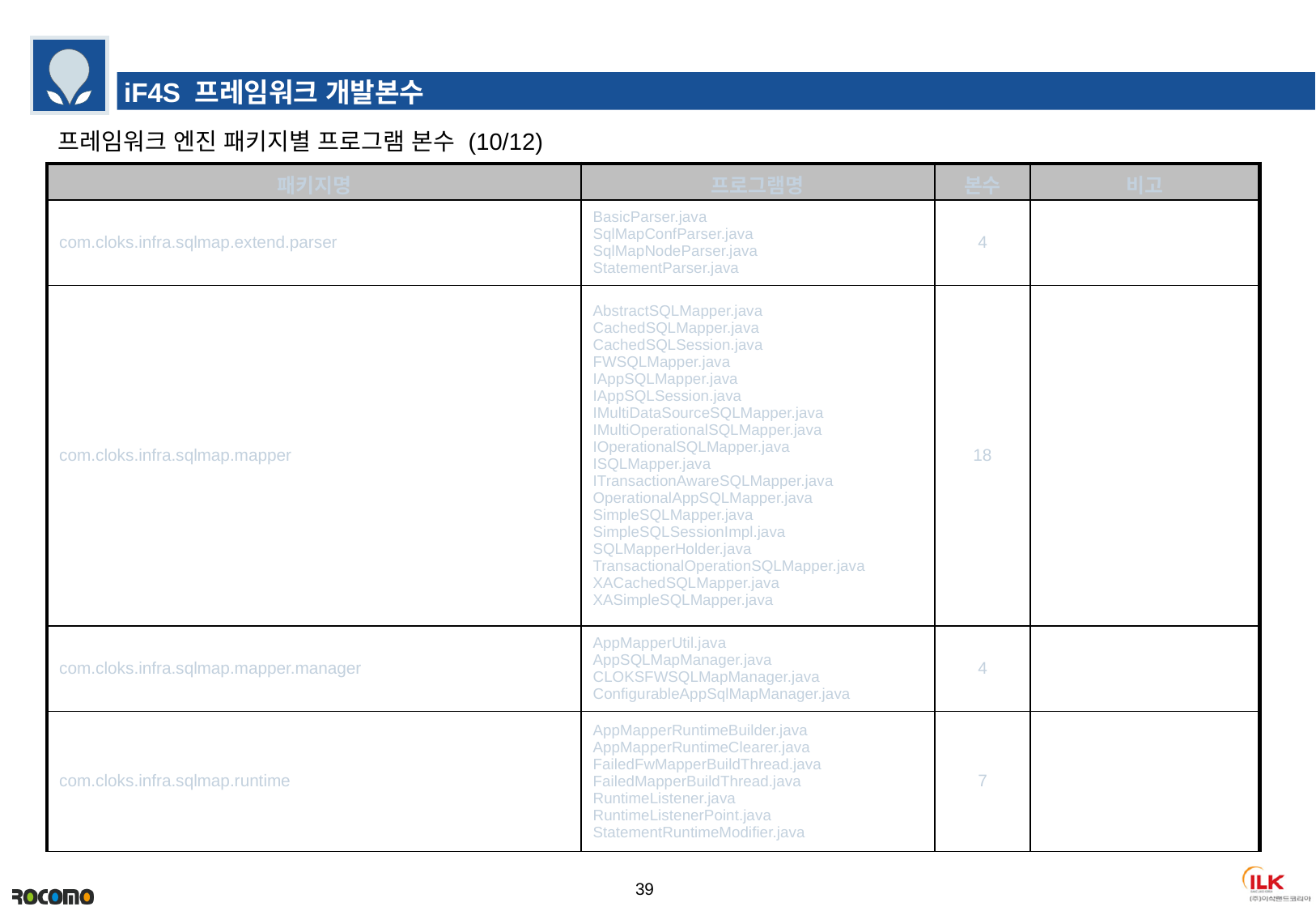

iF4S 프레임워크 개발본수
프레임워크 엔진 패키지별 프로그램 본수 (10/12)
| 패키지명 | 프로그램명 | 본수 | 비고 |
| --- | --- | --- | --- |
| com.cloks.infra.sqlmap.extend.parser | BasicParser.java SqlMapConfParser.java SqlMapNodeParser.java StatementParser.java | 4 |  |
| com.cloks.infra.sqlmap.mapper | AbstractSQLMapper.java CachedSQLMapper.java CachedSQLSession.java FWSQLMapper.java IAppSQLMapper.java IAppSQLSession.java IMultiDataSourceSQLMapper.java IMultiOperationalSQLMapper.java IOperationalSQLMapper.java ISQLMapper.java ITransactionAwareSQLMapper.java OperationalAppSQLMapper.java SimpleSQLMapper.java SimpleSQLSessionImpl.java SQLMapperHolder.java TransactionalOperationSQLMapper.java XACachedSQLMapper.java XASimpleSQLMapper.java | 18 |  |
| com.cloks.infra.sqlmap.mapper.manager | AppMapperUtil.java AppSQLMapManager.java CLOKSFWSQLMapManager.java ConfigurableAppSqlMapManager.java | 4 |  |
| com.cloks.infra.sqlmap.runtime | AppMapperRuntimeBuilder.java AppMapperRuntimeClearer.java FailedFwMapperBuildThread.java FailedMapperBuildThread.java RuntimeListener.java RuntimeListenerPoint.java StatementRuntimeModifier.java | 7 |  |